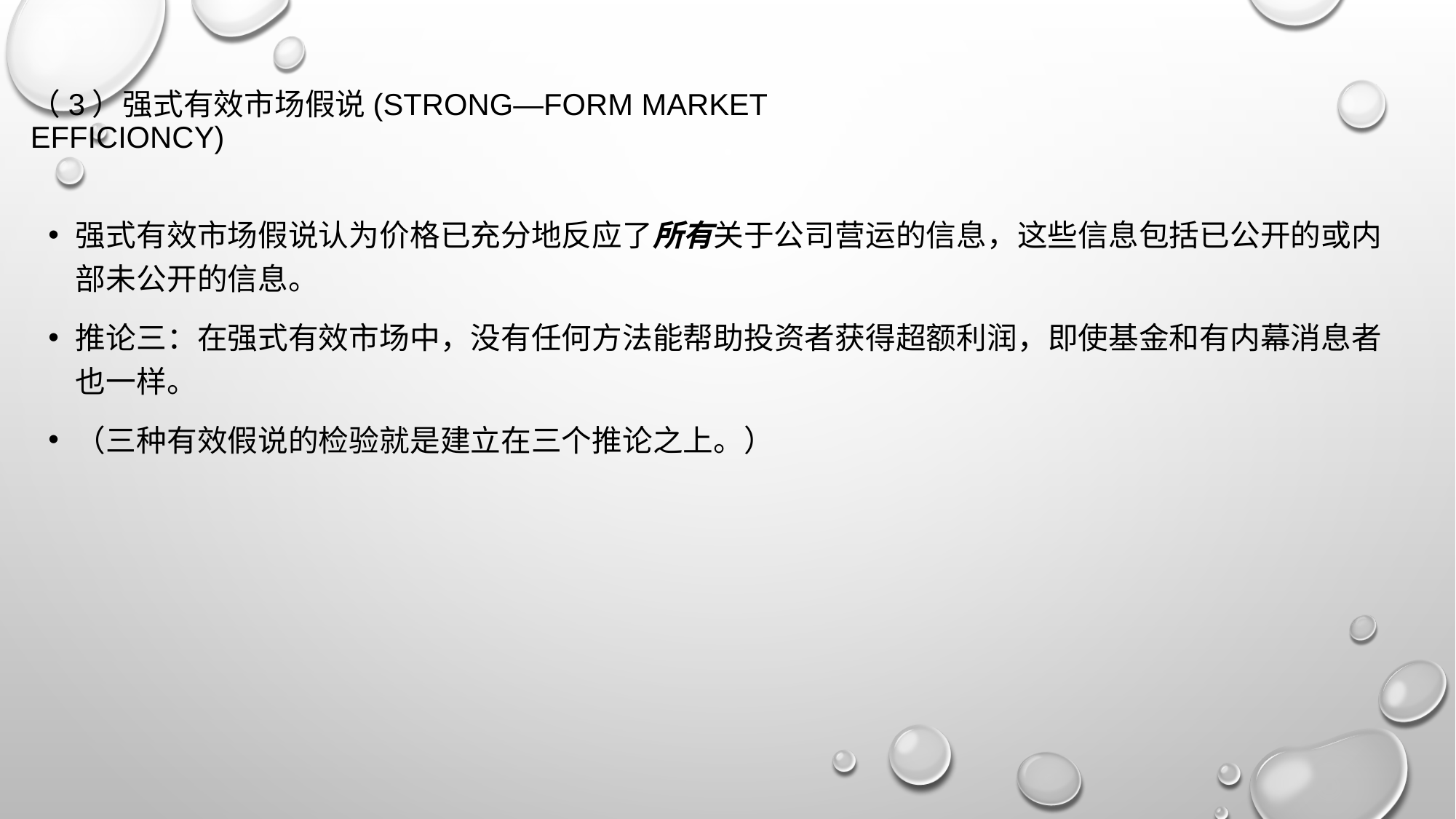

# （3）强式有效市场假说(Strong—Form Market Efficioncy)
强式有效市场假说认为价格已充分地反应了所有关于公司营运的信息，这些信息包括已公开的或内部未公开的信息。
推论三：在强式有效市场中，没有任何方法能帮助投资者获得超额利润，即使基金和有内幕消息者也一样。
（三种有效假说的检验就是建立在三个推论之上。）